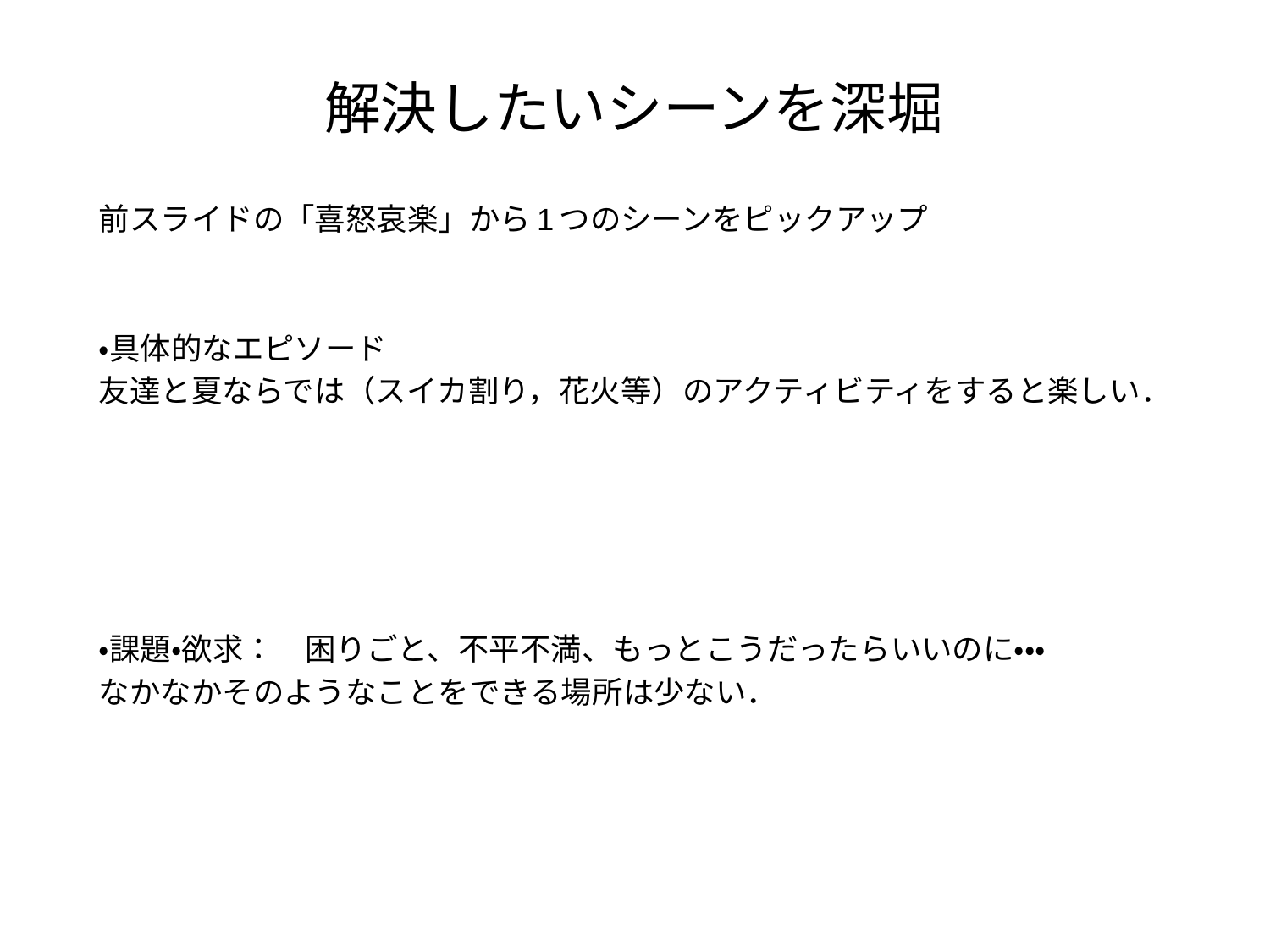

# 解決したいシーンを深堀
前スライドの「喜怒哀楽」から1つのシーンをピックアップ

・具体的なエピソード
友達と夏ならでは（スイカ割り，花火等）のアクティビティをすると楽しい．

・課題・欲求：　困りごと、不平不満、もっとこうだったらいいのに・・・
なかなかそのようなことをできる場所は少ない．